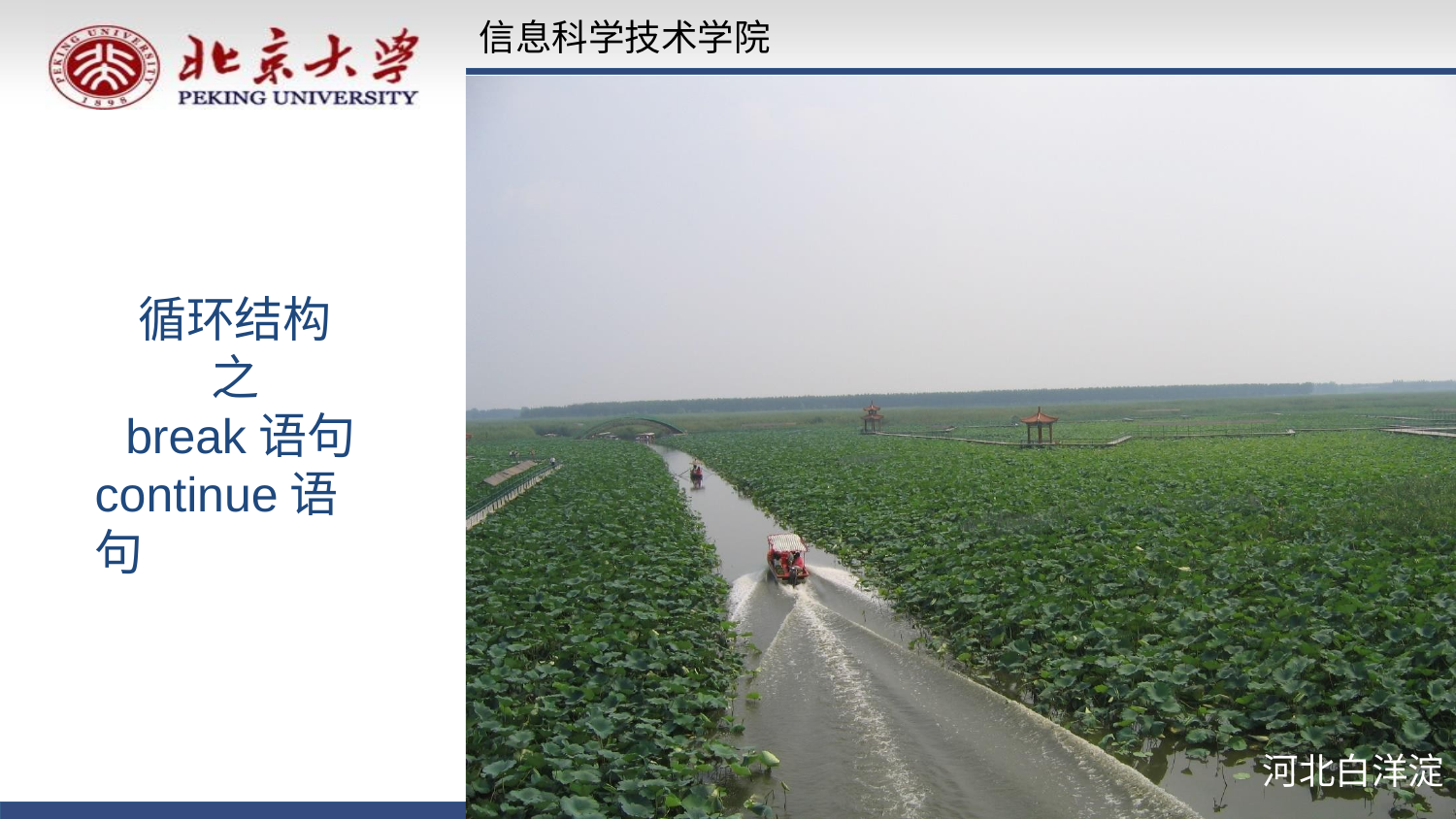

信息科学技术学院

# 循环结构
之
break语句 continue语句
河北白洋淀